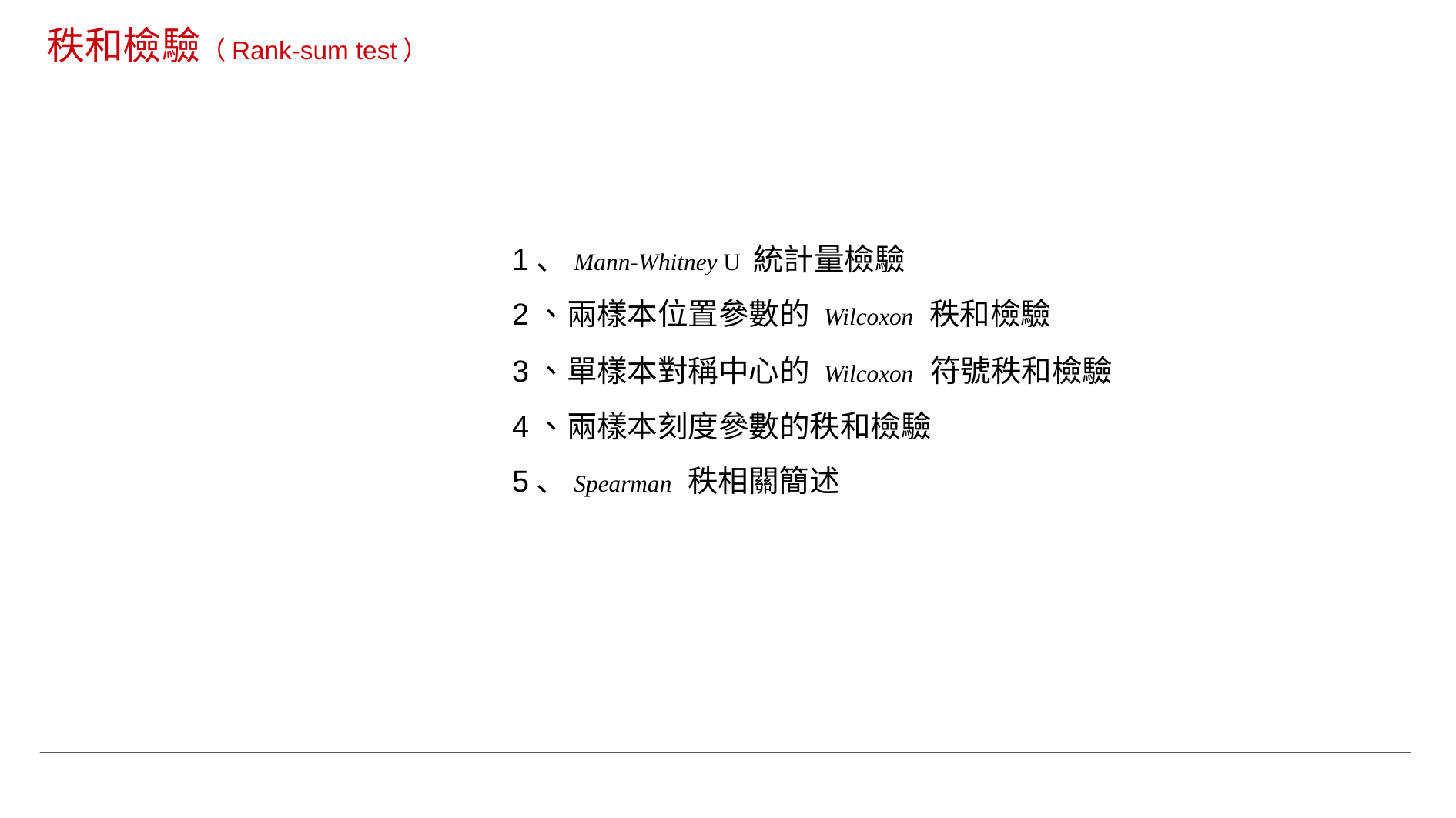

秩和檢驗（Rank-sum test）
1、Mann-Whitney U 統計量檢驗
2、兩樣本位置參數的 Wilcoxon 秩和檢驗
3、單樣本對稱中心的 Wilcoxon 符號秩和檢驗
4、兩樣本刻度參數的秩和檢驗
5、Spearman 秩相關簡述